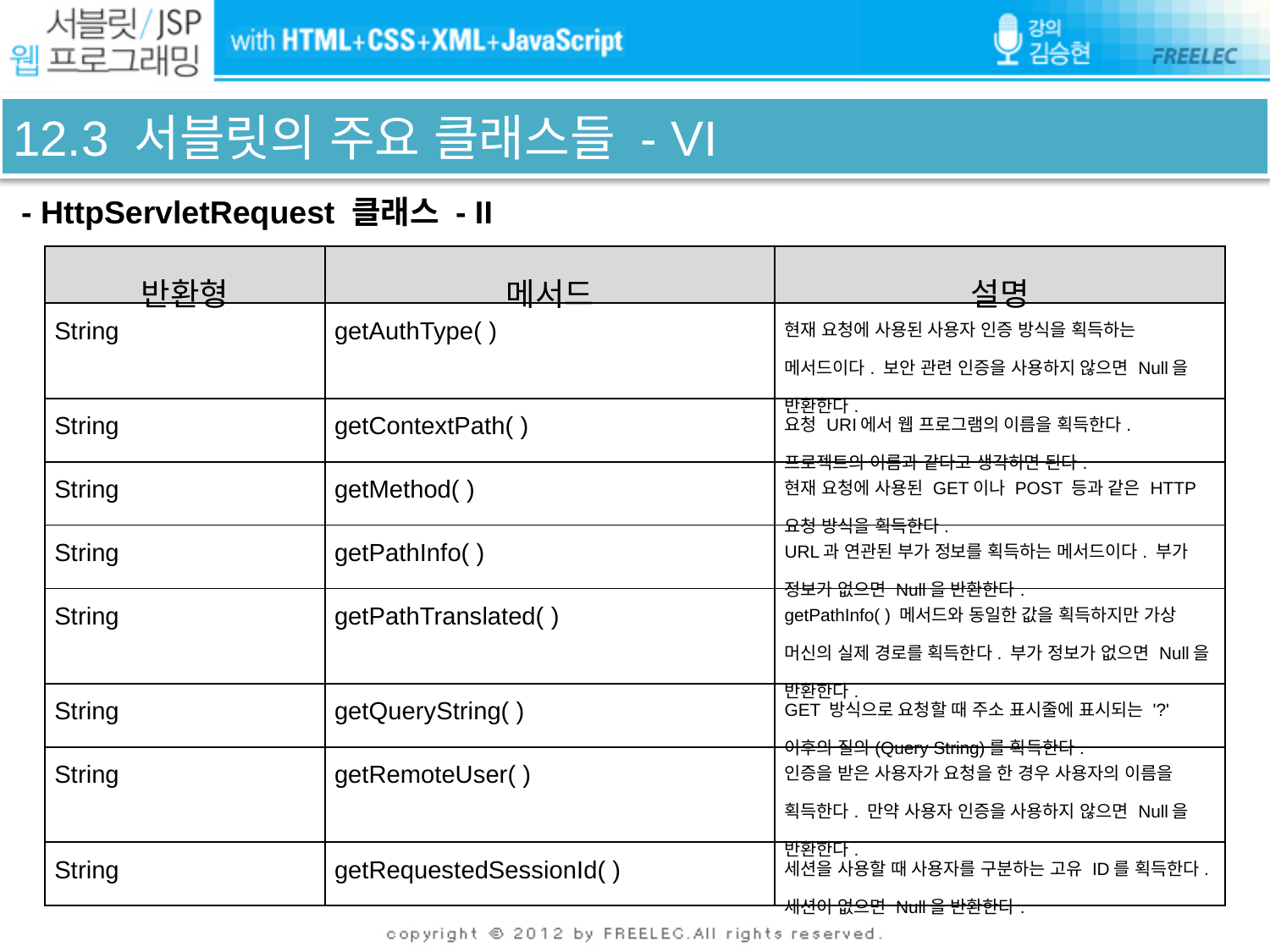

# 12.3 서블릿의 주요 클래스들 - VI
 - HttpServletRequest 클래스 - II
| 반환형 | 메서드 | 설명 |
| --- | --- | --- |
| String | getAuthType( ) | 현재 요청에 사용된 사용자 인증 방식을 획득하는 메서드이다. 보안 관련 인증을 사용하지 않으면 Null을 반환한다. |
| String | getContextPath( ) | 요청 URI에서 웹 프로그램의 이름을 획득한다. 프로젝트의 이름과 같다고 생각하면 된다. |
| String | getMethod( ) | 현재 요청에 사용된 GET이나 POST 등과 같은 HTTP 요청 방식을 획득한다. |
| String | getPathInfo( ) | URL과 연관된 부가 정보를 획득하는 메서드이다. 부가 정보가 없으면 Null을 반환한다. |
| String | getPathTranslated( ) | getPathInfo( ) 메서드와 동일한 값을 획득하지만 가상 머신의 실제 경로를 획득한다. 부가 정보가 없으면 Null을 반환한다. |
| String | getQueryString( ) | GET 방식으로 요청할 때 주소 표시줄에 표시되는 '?' 이후의 질의(Query String)를 획득한다. |
| String | getRemoteUser( ) | 인증을 받은 사용자가 요청을 한 경우 사용자의 이름을 획득한다. 만약 사용자 인증을 사용하지 않으면 Null을 반환한다. |
| String | getRequestedSessionId( ) | 세션을 사용할 때 사용자를 구분하는 고유 ID를 획득한다. 세션이 없으면 Null을 반환한다. |